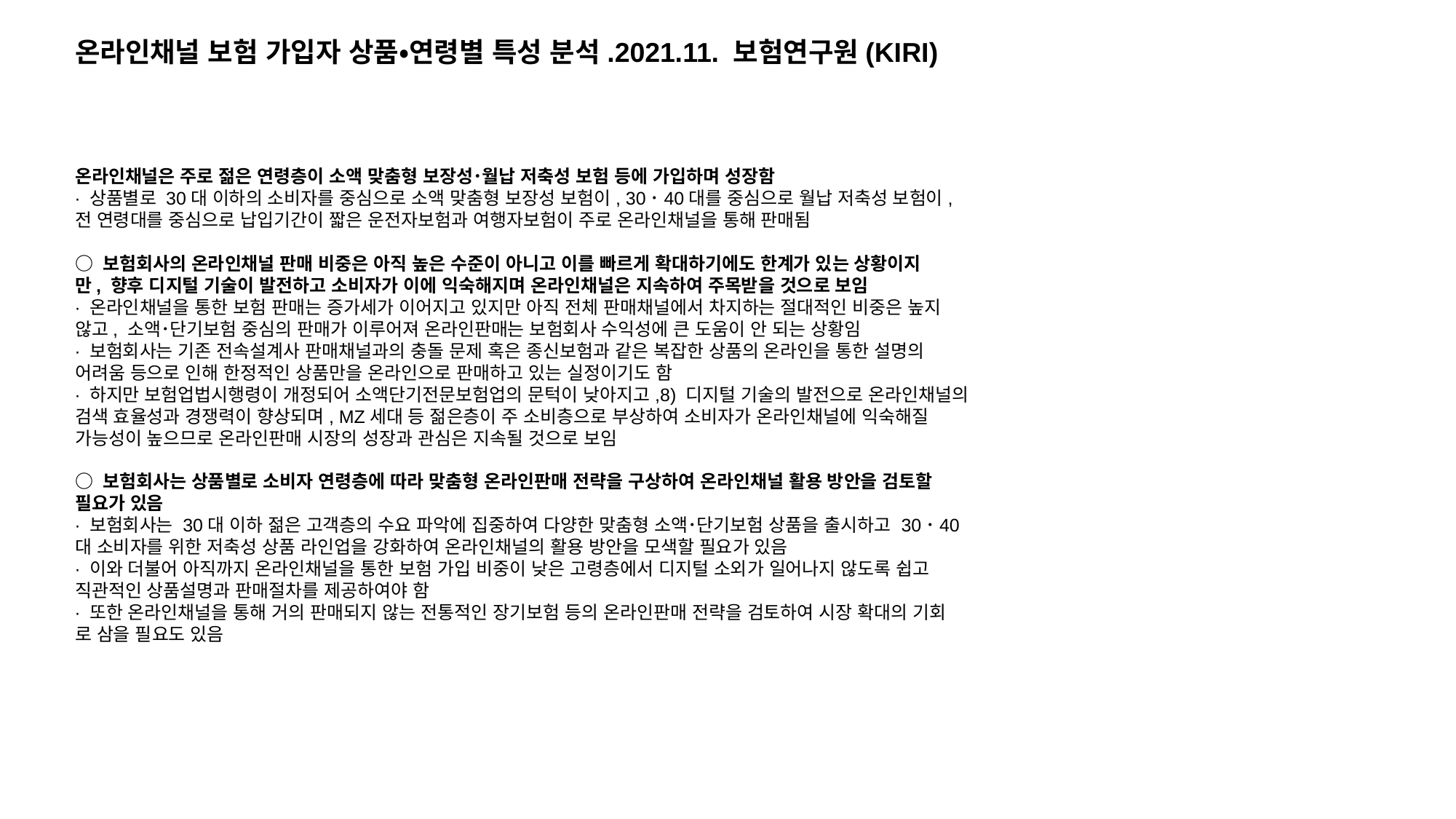

온라인채널 보험 가입자 상품・연령별 특성 분석.2021.11. 보험연구원(KIRI)
온라인채널은 주로 젊은 연령층이 소액 맞춤형 보장성･월납 저축성 보험 등에 가입하며 성장함
∙ 상품별로 30대 이하의 소비자를 중심으로 소액 맞춤형 보장성 보험이, 30･40대를 중심으로 월납 저축성 보험이,
전 연령대를 중심으로 납입기간이 짧은 운전자보험과 여행자보험이 주로 온라인채널을 통해 판매됨

○ 보험회사의 온라인채널 판매 비중은 아직 높은 수준이 아니고 이를 빠르게 확대하기에도 한계가 있는 상황이지
만, 향후 디지털 기술이 발전하고 소비자가 이에 익숙해지며 온라인채널은 지속하여 주목받을 것으로 보임
∙ 온라인채널을 통한 보험 판매는 증가세가 이어지고 있지만 아직 전체 판매채널에서 차지하는 절대적인 비중은 높지
않고, 소액･단기보험 중심의 판매가 이루어져 온라인판매는 보험회사 수익성에 큰 도움이 안 되는 상황임
∙ 보험회사는 기존 전속설계사 판매채널과의 충돌 문제 혹은 종신보험과 같은 복잡한 상품의 온라인을 통한 설명의
어려움 등으로 인해 한정적인 상품만을 온라인으로 판매하고 있는 실정이기도 함
∙ 하지만 보험업법시행령이 개정되어 소액단기전문보험업의 문턱이 낮아지고,8) 디지털 기술의 발전으로 온라인채널의
검색 효율성과 경쟁력이 향상되며, MZ세대 등 젊은층이 주 소비층으로 부상하여 소비자가 온라인채널에 익숙해질
가능성이 높으므로 온라인판매 시장의 성장과 관심은 지속될 것으로 보임

○ 보험회사는 상품별로 소비자 연령층에 따라 맞춤형 온라인판매 전략을 구상하여 온라인채널 활용 방안을 검토할
필요가 있음
∙ 보험회사는 30대 이하 젊은 고객층의 수요 파악에 집중하여 다양한 맞춤형 소액･단기보험 상품을 출시하고 30･40
대 소비자를 위한 저축성 상품 라인업을 강화하여 온라인채널의 활용 방안을 모색할 필요가 있음
∙ 이와 더불어 아직까지 온라인채널을 통한 보험 가입 비중이 낮은 고령층에서 디지털 소외가 일어나지 않도록 쉽고
직관적인 상품설명과 판매절차를 제공하여야 함
∙ 또한 온라인채널을 통해 거의 판매되지 않는 전통적인 장기보험 등의 온라인판매 전략을 검토하여 시장 확대의 기회
로 삼을 필요도 있음
추가확인 필요